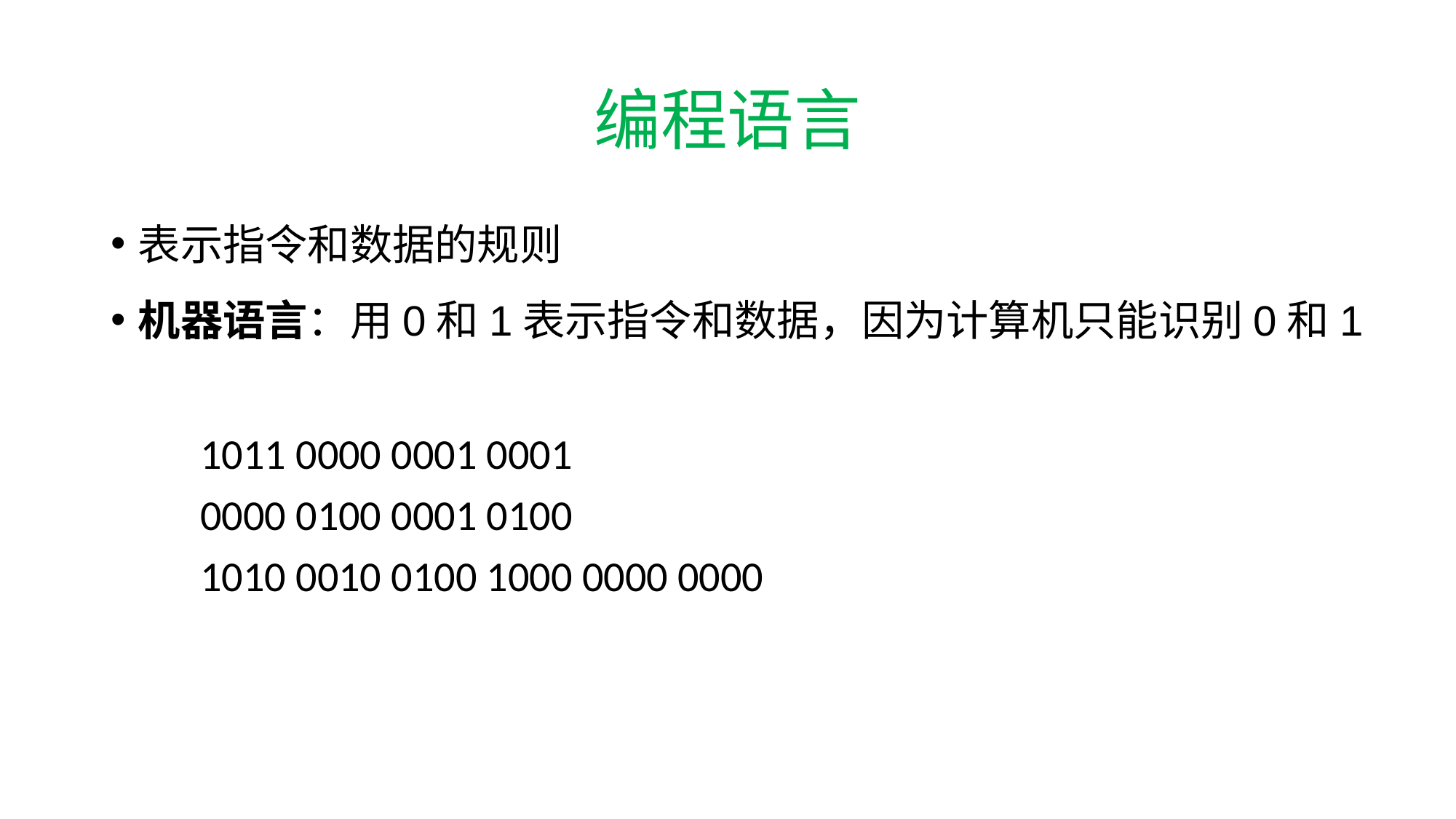

# 编程语言
表示指令和数据的规则
机器语言：用0和1表示指令和数据，因为计算机只能识别0和1
1011 0000 0001 0001
0000 0100 0001 0100
1010 0010 0100 1000 0000 0000